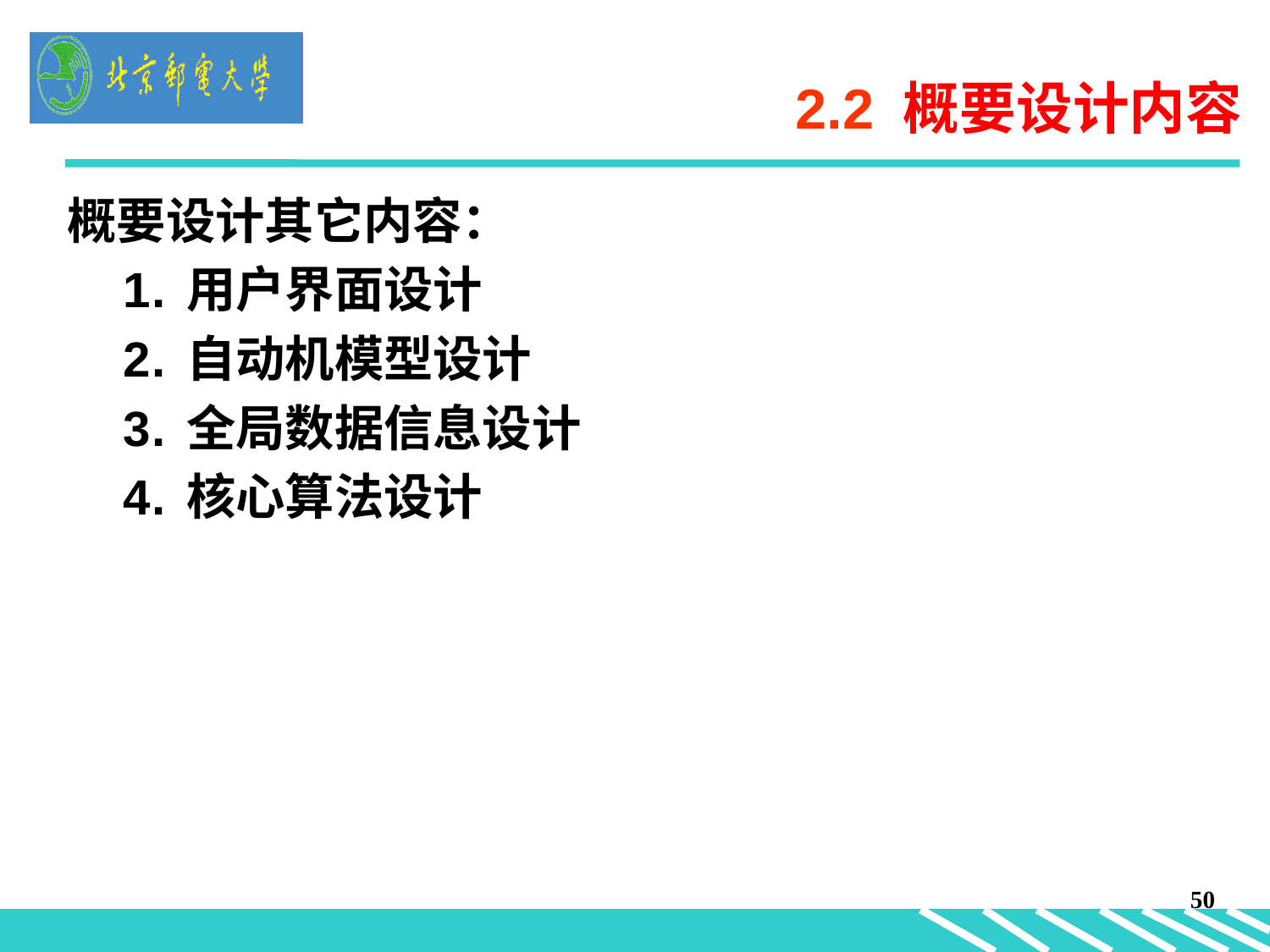

# 2.2 概要设计内容
概要设计其它内容：
用户界面设计
自动机模型设计
全局数据信息设计
核心算法设计
50